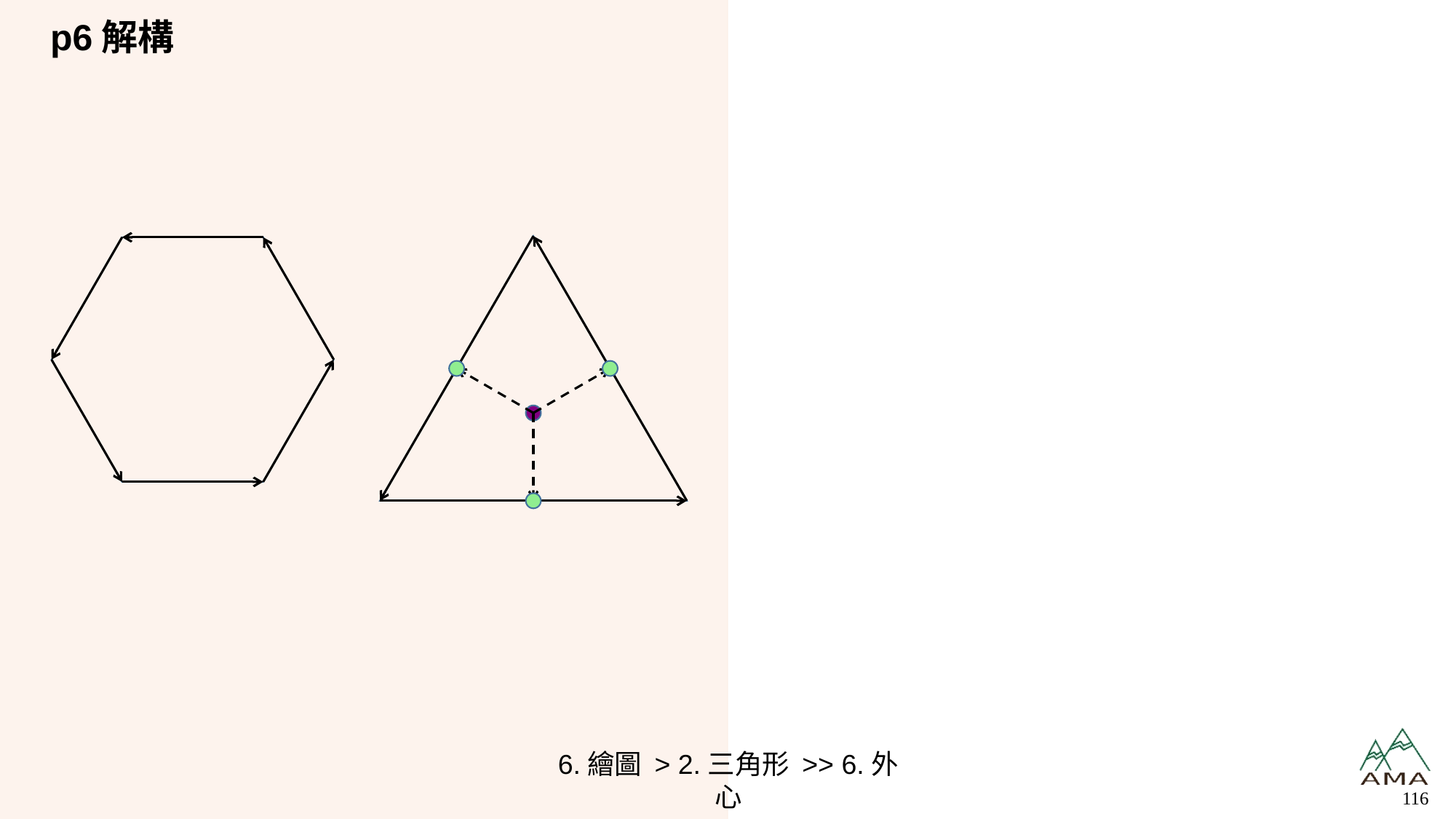

# p6解構

6.繪圖 > 2.三角形 >> 6.外心
116